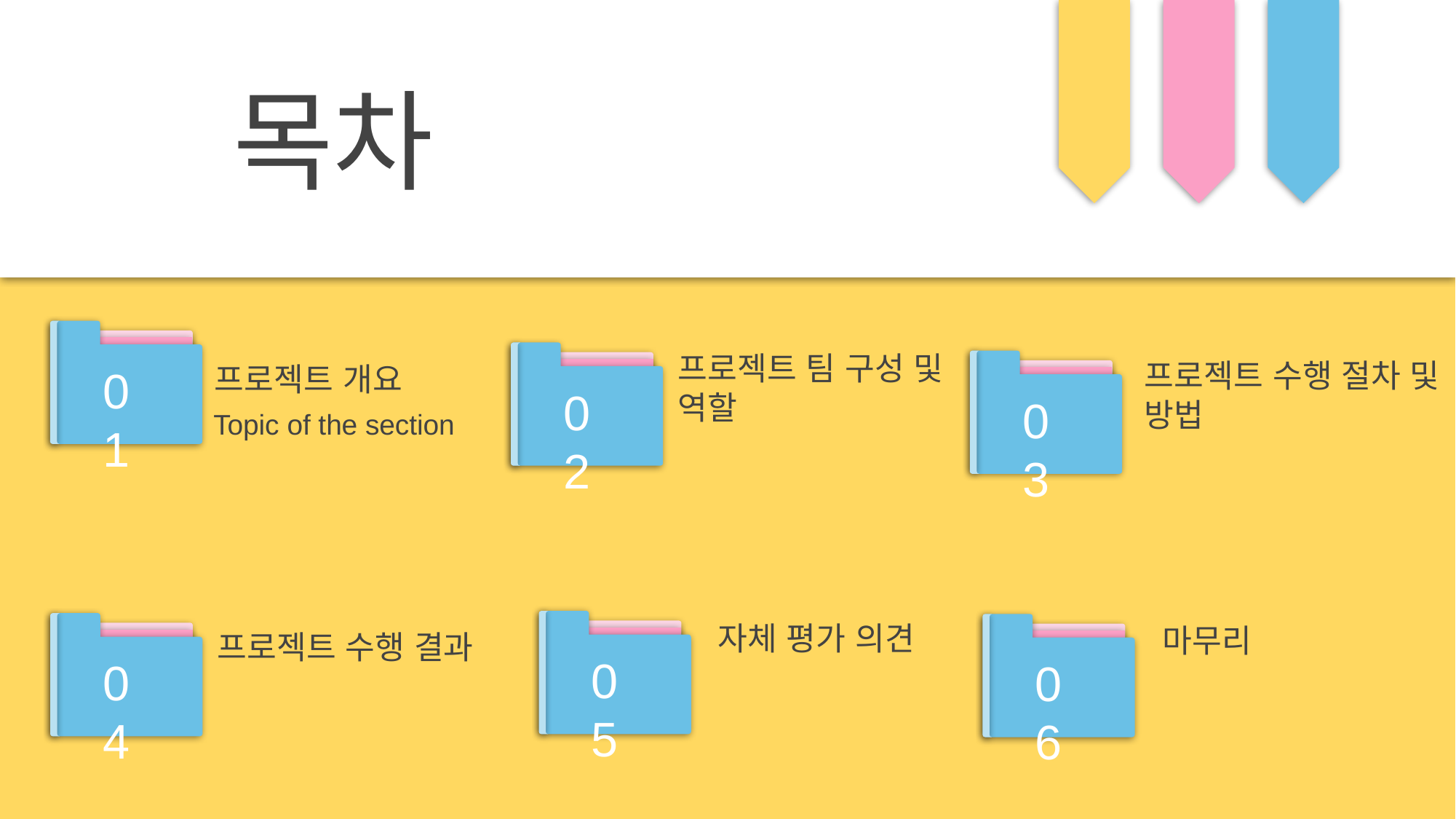

목차

01
# 프로젝트 개요

02

03
프로젝트 팀 구성 및 역할
프로젝트 수행 절차 및 방법
Topic of the section
자체 평가 의견
마무리
프로젝트 수행 결과

05

04

06